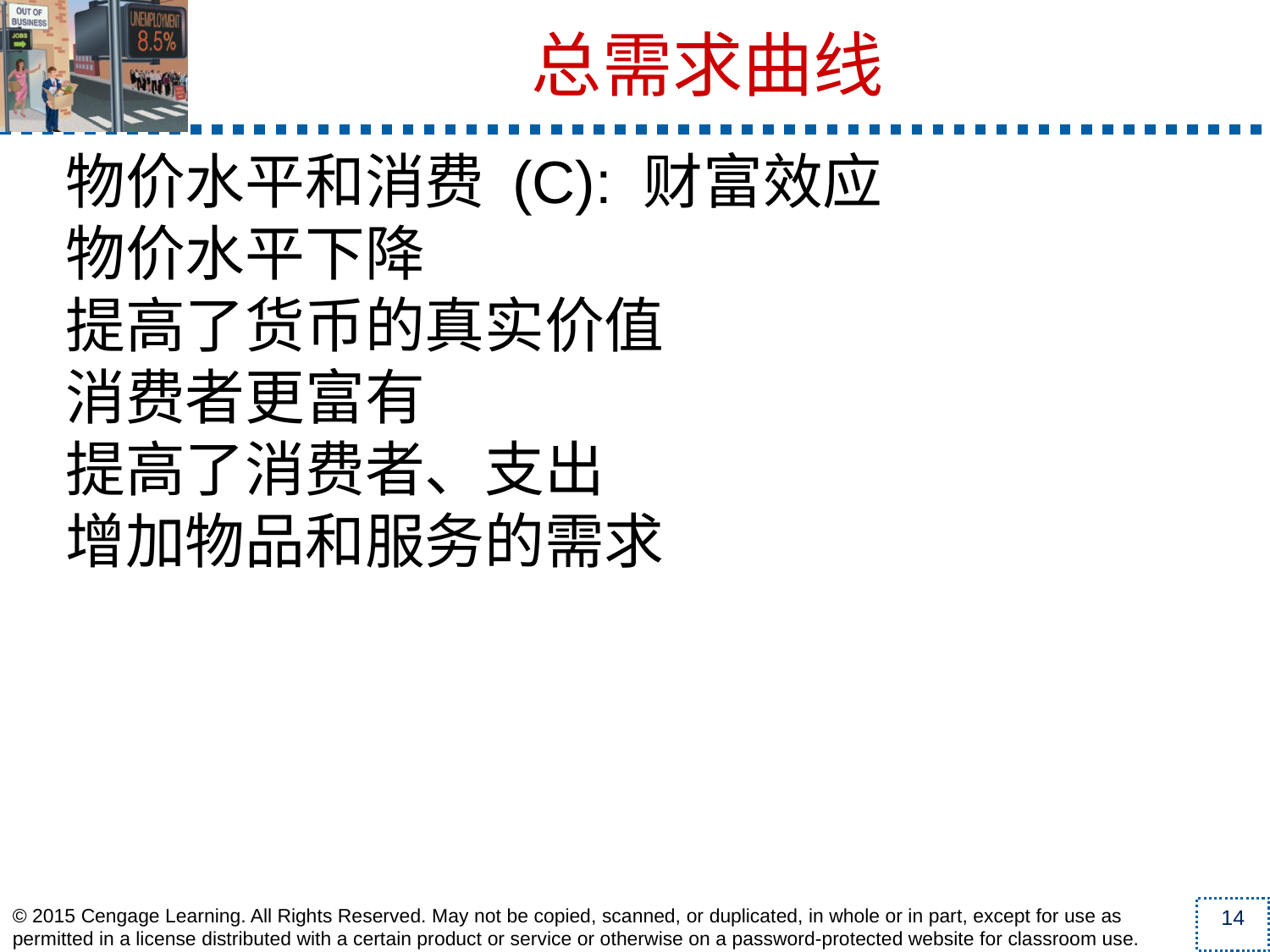

总需求曲线
物价水平和消费 (C): 财富效应
物价水平下降
提高了货币的真实价值
消费者更富有
提高了消费者、支出
增加物品和服务的需求
14
© 2015 Cengage Learning. All Rights Reserved. May not be copied, scanned, or duplicated, in whole or in part, except for use as permitted in a license distributed with a certain product or service or otherwise on a password-protected website for classroom use.